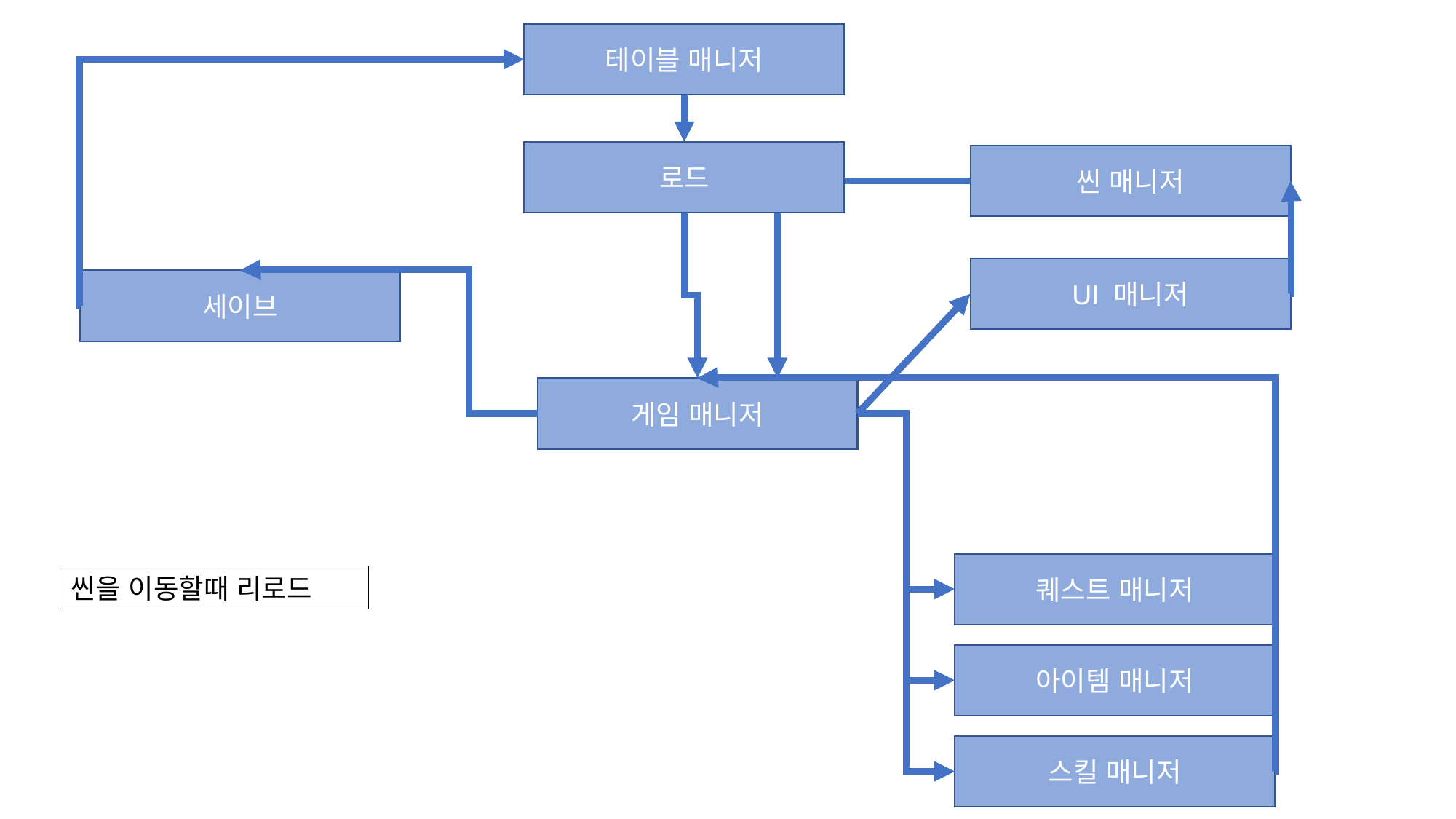

테이블 매니저
로드
씬 매니저
UI 매니저
세이브
게임 매니저
퀘스트 매니저
씬을 이동할때 리로드
아이템 매니저
스킬 매니저